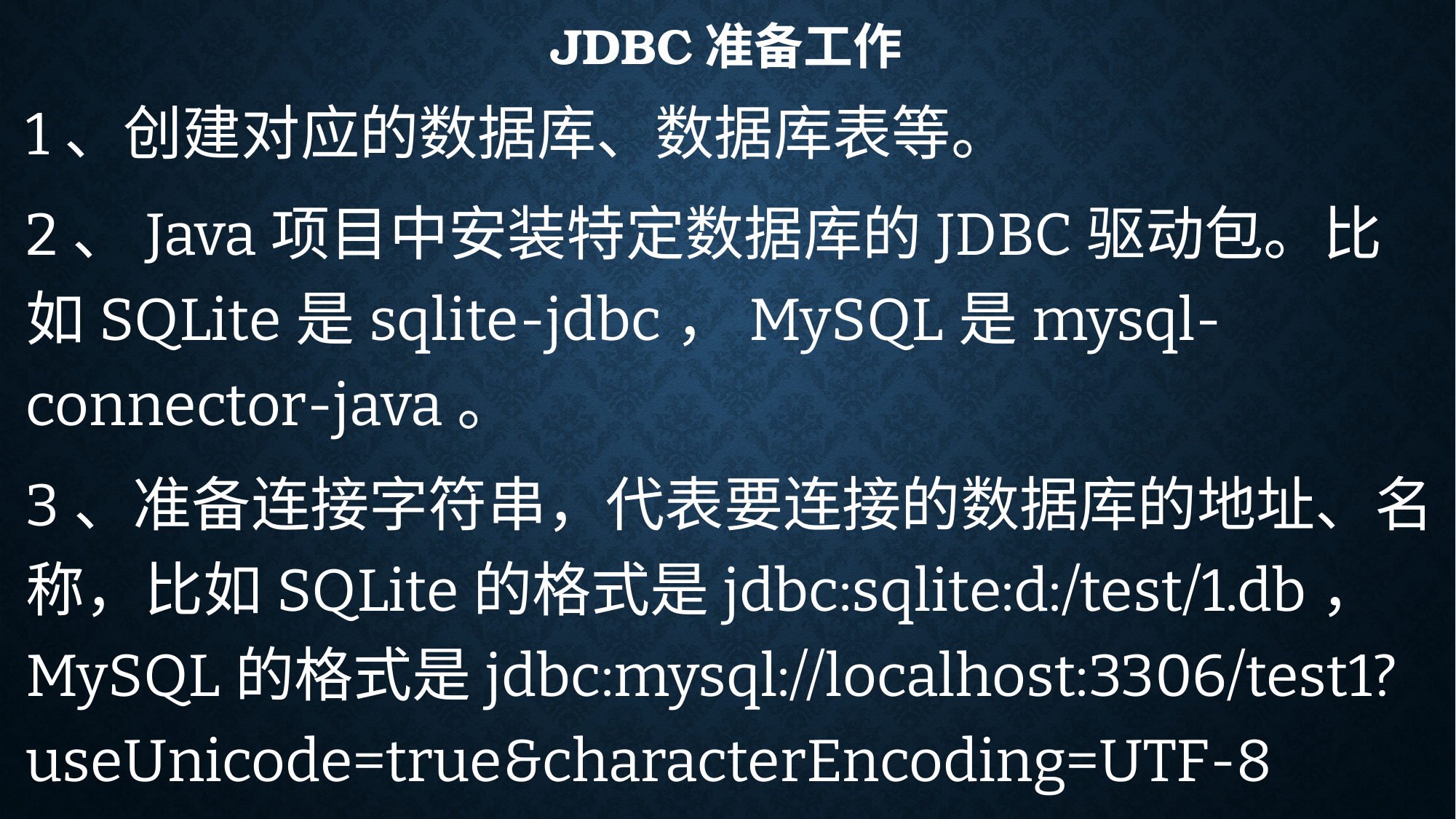

# JDBC准备工作
1、创建对应的数据库、数据库表等。
2、Java项目中安装特定数据库的JDBC驱动包。比如SQLite是sqlite-jdbc，MySQL是mysql-connector-java。
3、准备连接字符串，代表要连接的数据库的地址、名称，比如SQLite的格式是jdbc:sqlite:d:/test/1.db，MySQL的格式是jdbc:mysql://localhost:3306/test1?useUnicode=true&characterEncoding=UTF-8